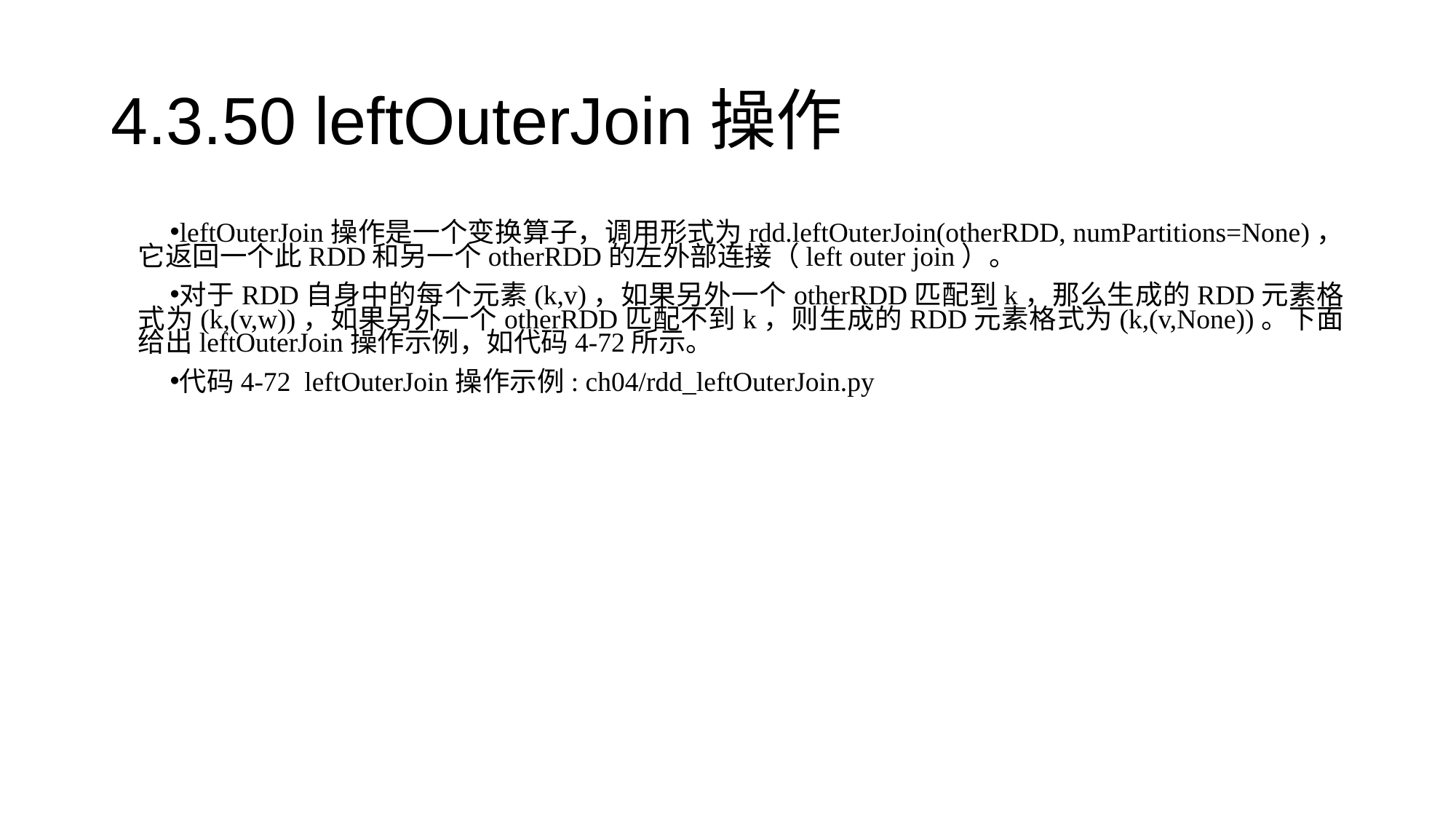

# 4.3.50 leftOuterJoin操作
leftOuterJoin操作是一个变换算子，调用形式为rdd.leftOuterJoin(otherRDD, numPartitions=None)，它返回一个此RDD和另一个otherRDD的左外部连接（left outer join）。
对于RDD自身中的每个元素(k,v)，如果另外一个otherRDD匹配到k，那么生成的RDD元素格式为(k,(v,w))，如果另外一个otherRDD匹配不到k，则生成的RDD元素格式为(k,(v,None))。下面给出leftOuterJoin操作示例，如代码4-72所示。
代码4-72  leftOuterJoin操作示例: ch04/rdd_leftOuterJoin.py